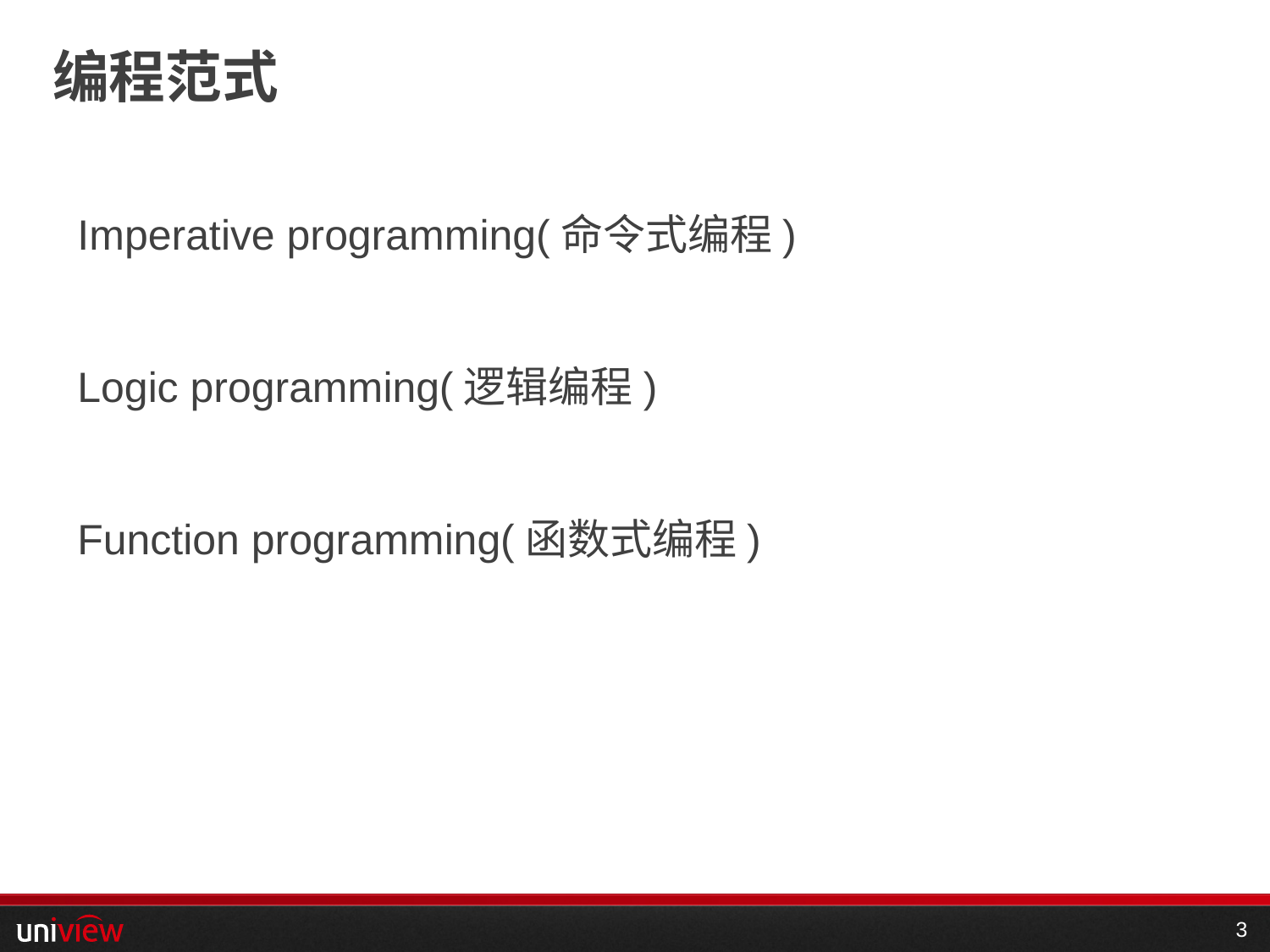

# 编程范式
Imperative programming(命令式编程)

Logic programming(逻辑编程)

Function programming(函数式编程)